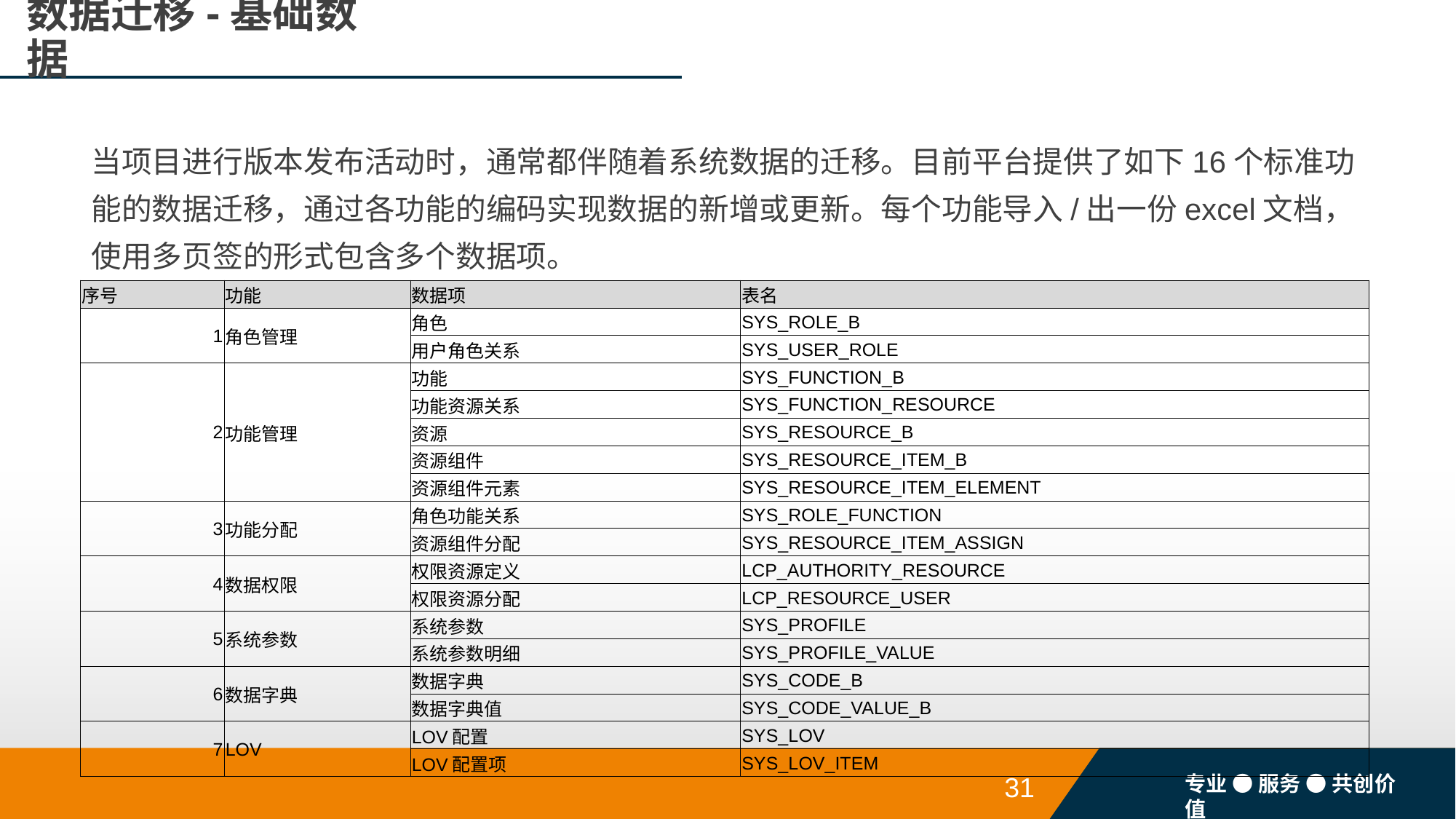

# 数据迁移-基础数据
当项目进行版本发布活动时，通常都伴随着系统数据的迁移。目前平台提供了如下16个标准功能的数据迁移，通过各功能的编码实现数据的新增或更新。每个功能导入/出一份excel文档，使用多页签的形式包含多个数据项。
| 序号 | 功能 | 数据项 | 表名 |
| --- | --- | --- | --- |
| 1 | 角色管理 | 角色 | SYS\_ROLE\_B |
|  |  | 用户角色关系 | SYS\_USER\_ROLE |
| 2 | 功能管理 | 功能 | SYS\_FUNCTION\_B |
|  |  | 功能资源关系 | SYS\_FUNCTION\_RESOURCE |
|  |  | 资源 | SYS\_RESOURCE\_B |
|  |  | 资源组件 | SYS\_RESOURCE\_ITEM\_B |
|  |  | 资源组件元素 | SYS\_RESOURCE\_ITEM\_ELEMENT |
| 3 | 功能分配 | 角色功能关系 | SYS\_ROLE\_FUNCTION |
|  |  | 资源组件分配 | SYS\_RESOURCE\_ITEM\_ASSIGN |
| 4 | 数据权限 | 权限资源定义 | LCP\_AUTHORITY\_RESOURCE |
|  |  | 权限资源分配 | LCP\_RESOURCE\_USER |
| 5 | 系统参数 | 系统参数 | SYS\_PROFILE |
|  |  | 系统参数明细 | SYS\_PROFILE\_VALUE |
| 6 | 数据字典 | 数据字典 | SYS\_CODE\_B |
|  |  | 数据字典值 | SYS\_CODE\_VALUE\_B |
| 7 | LOV | LOV配置 | SYS\_LOV |
|  |  | LOV配置项 | SYS\_LOV\_ITEM |